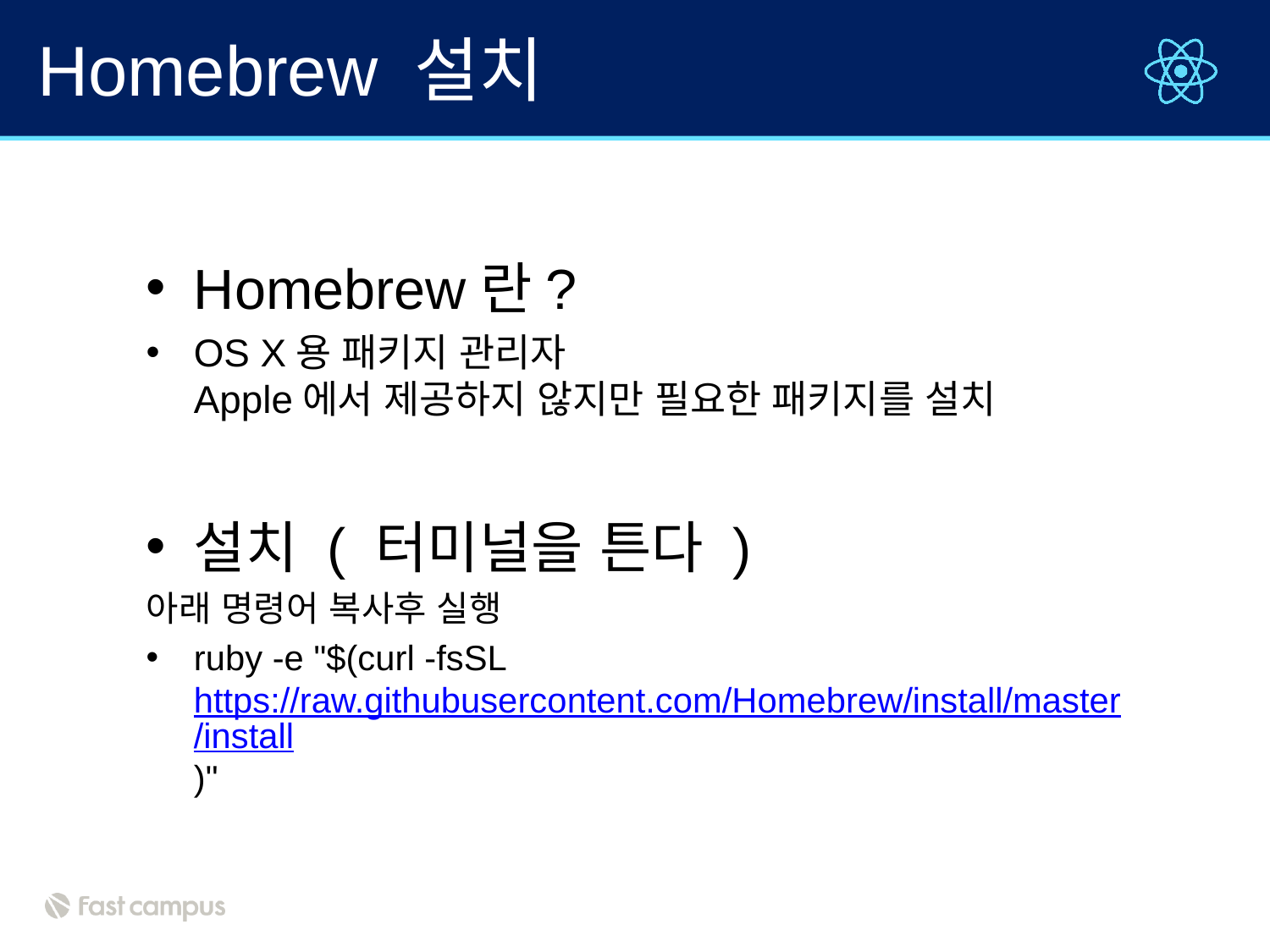

# Homebrew 설치
Homebrew란?
OS X용 패키지 관리자
Apple에서 제공하지 않지만 필요한 패키지를 설치

설치 ( 터미널을 튼다 )
아래 명령어 복사후 실행
ruby -e "$(curl -fsSL https://raw.githubusercontent.com/Homebrew/install/master/install)"